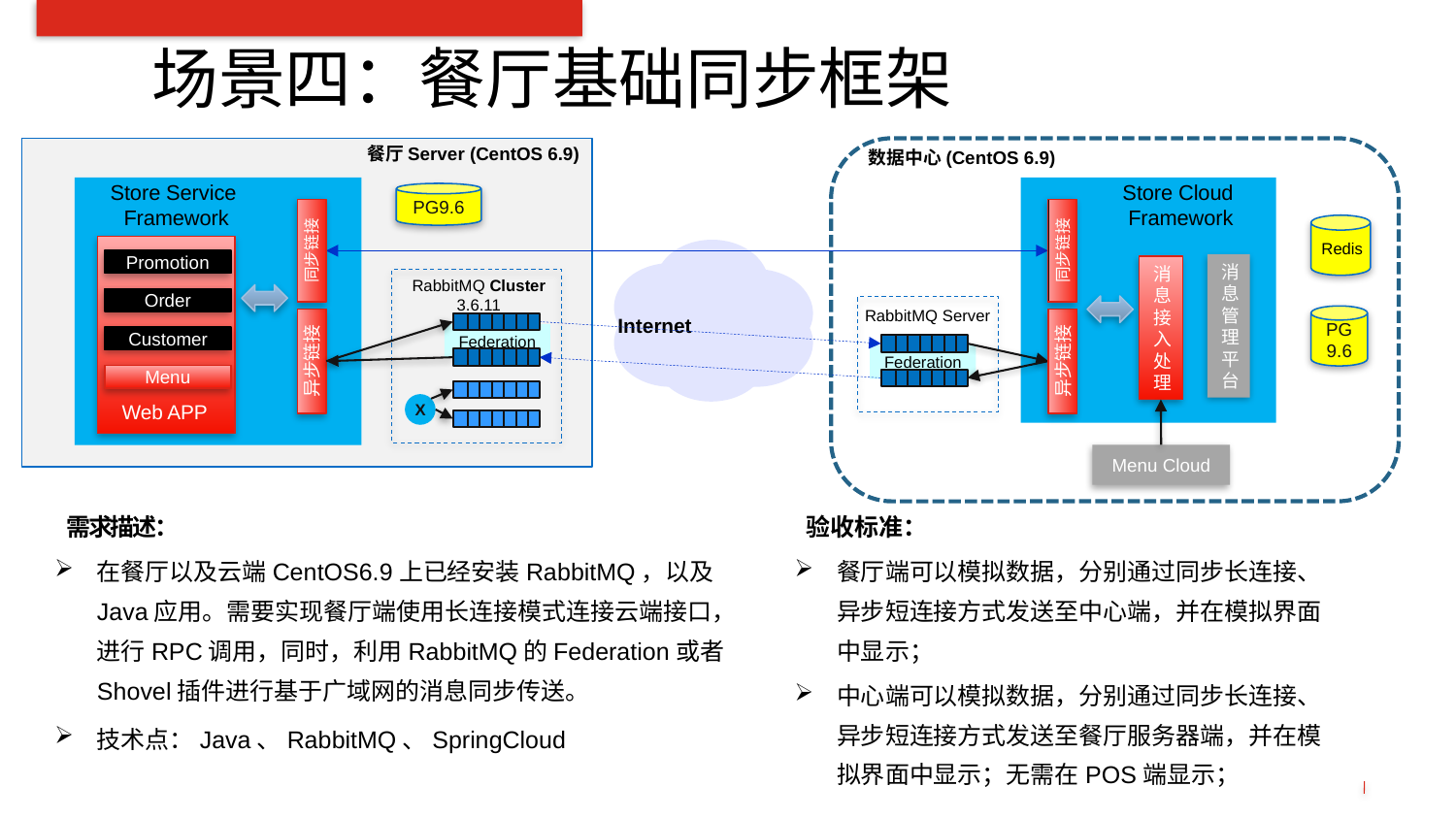

# 场景四：餐厅基础同步框架
餐厅Server (CentOS 6.9)

数据中心(CentOS 6.9)
Store Service
 Framework
Store Cloud
Framework

PG9.6

Redis
同步链接
同步链接

Promotion
消息管理平台
消息接入
处理
RabbitMQ Cluster
3.6.11

Order

RabbitMQ Server

Internet
PG9.6

Federation
Customer

Federation

异步链接
异步链接
Menu

Web APP
X
Menu Cloud
 需求描述：
在餐厅以及云端CentOS6.9上已经安装RabbitMQ，以及Java应用。需要实现餐厅端使用长连接模式连接云端接口，进行RPC调用，同时，利用RabbitMQ的Federation或者Shovel插件进行基于广域网的消息同步传送。
 验收标准：
餐厅端可以模拟数据，分别通过同步长连接、异步短连接方式发送至中心端，并在模拟界面中显示；
中心端可以模拟数据，分别通过同步长连接、异步短连接方式发送至餐厅服务器端，并在模拟界面中显示；无需在POS端显示；
技术点：Java、RabbitMQ、SpringCloud
14